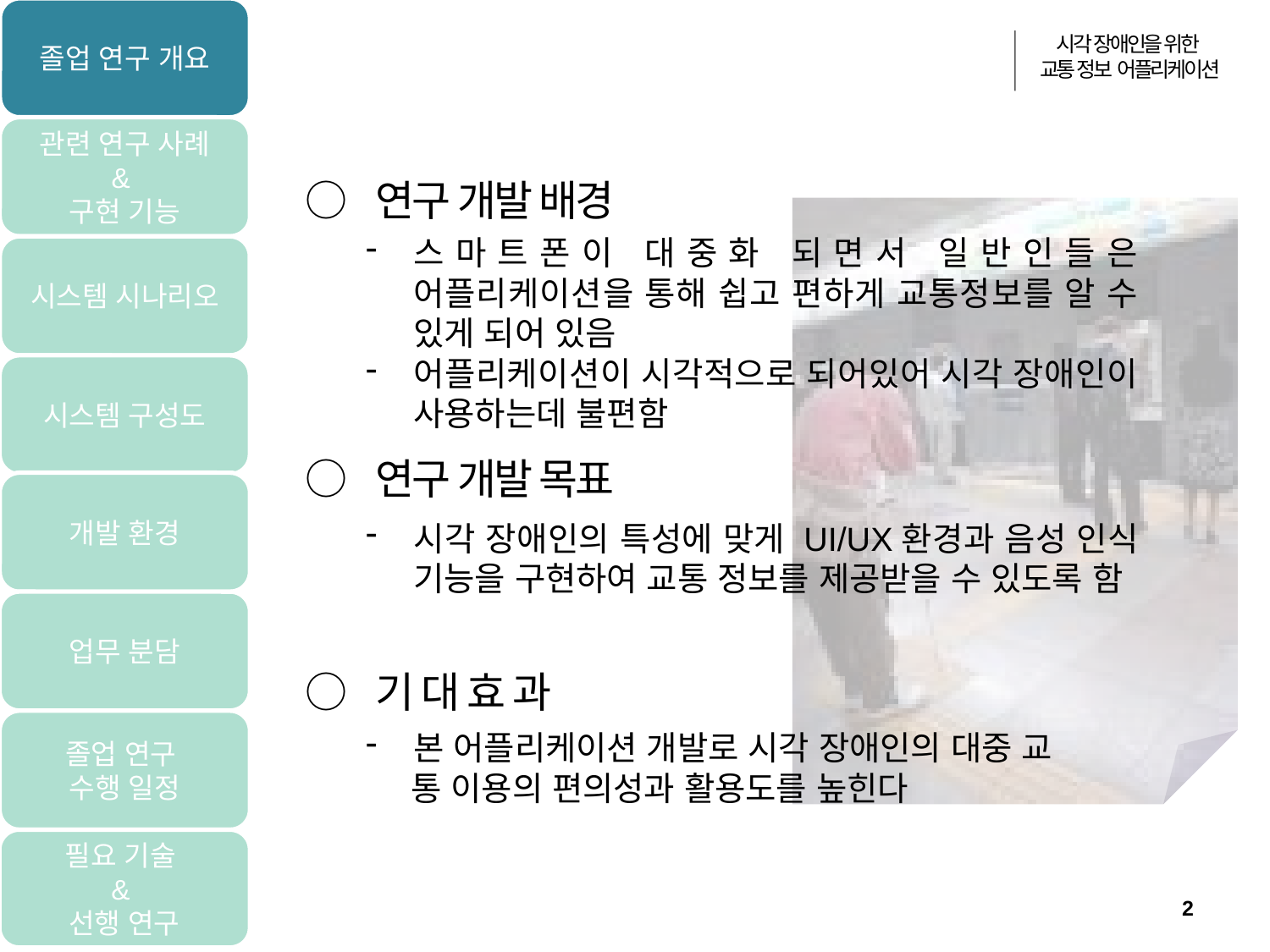

졸업 연구 개요
시각 장애인을 위한
교통 정보  어플리케이션
관련 연구 사례
&
구현 기능
○  연구 개발 배경

스마트폰이 대중화 되면서 일반인들은 어플리케이션을 통해 쉽고 편하게 교통정보를 알 수 있게 되어 있음
어플리케이션이 시각적으로 되어있어 시각 장애인이 사용하는데 불편함
시스템 시나리오
시스템 구성도
○  연구 개발 목표
개발 환경
시각 장애인의 특성에 맞게 UI/UX환경과 음성 인식 기능을 구현하여 교통 정보를 제공받을 수 있도록 함
업무 분담
○  기 대 효 과
졸업 연구
수행 일정
본 어플리케이션 개발로 시각 장애인의 대중 교
    통 이용의 편의성과 활용도를 높힌다
필요 기술
&
선행 연구
2